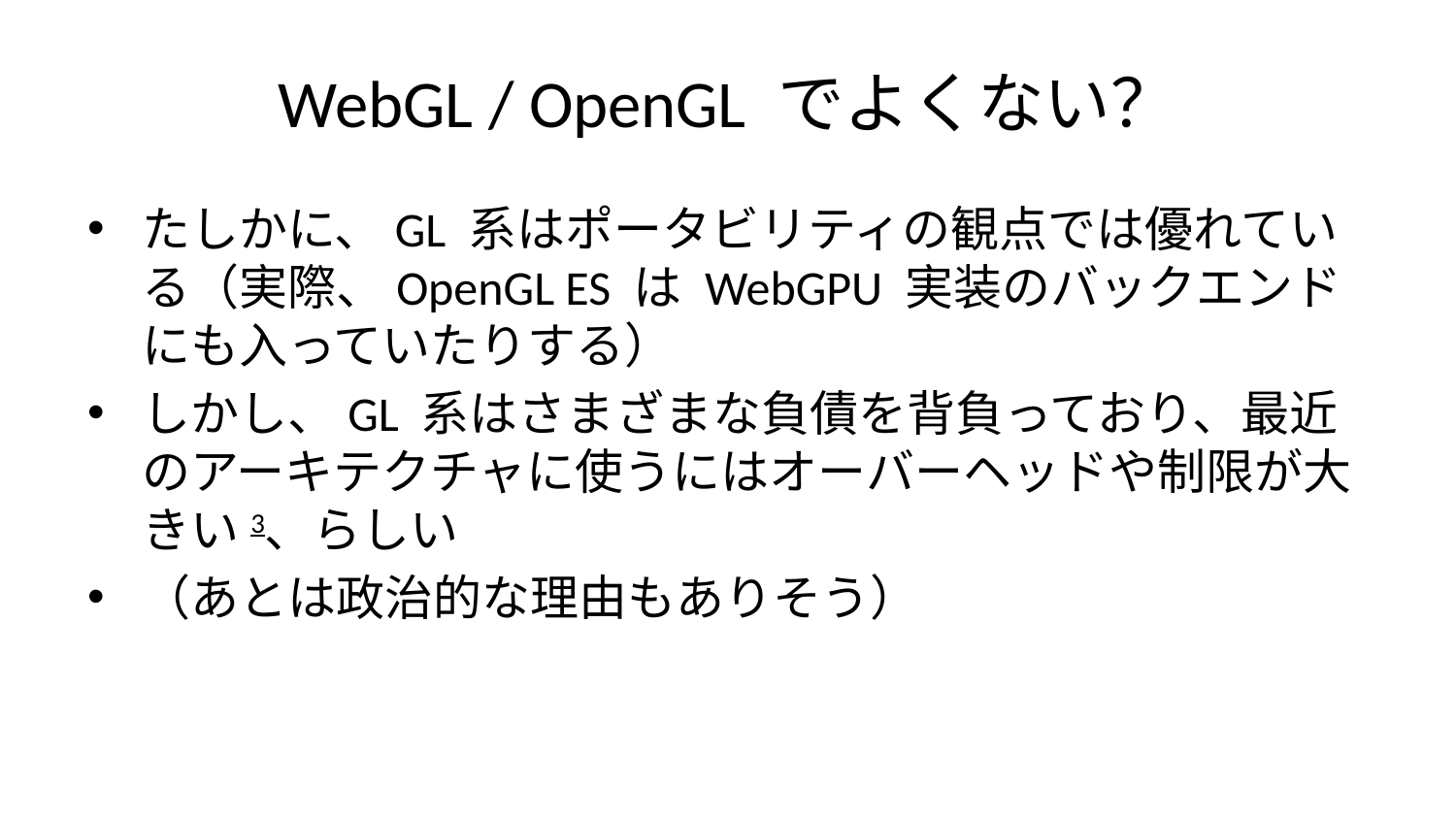

# WebGL / OpenGL でよくない？
たしかに、GL 系はポータビリティの観点では優れている（実際、OpenGL ES は WebGPU 実装のバックエンドにも入っていたりする）
しかし、GL 系はさまざまな負債を背負っており、最近のアーキテクチャに使うにはオーバーヘッドや制限が大きい3、らしい
（あとは政治的な理由もありそう）